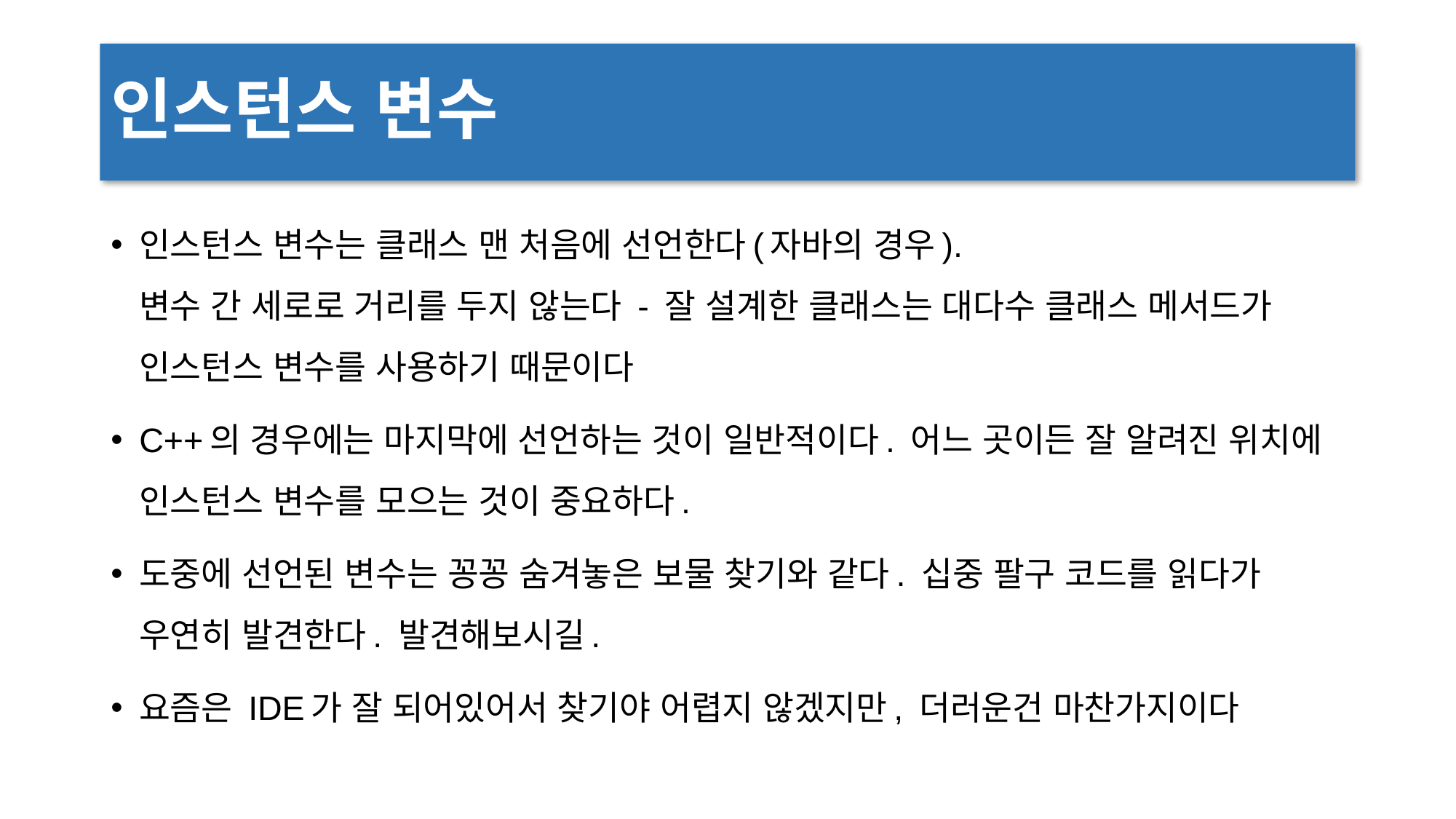

# 인스턴스 변수
인스턴스 변수는 클래스 맨 처음에 선언한다(자바의 경우).
변수 간 세로로 거리를 두지 않는다 - 잘 설계한 클래스는 대다수 클래스 메서드가 인스턴스 변수를 사용하기 때문이다
C++의 경우에는 마지막에 선언하는 것이 일반적이다. 어느 곳이든 잘 알려진 위치에 인스턴스 변수를 모으는 것이 중요하다.
도중에 선언된 변수는 꽁꽁 숨겨놓은 보물 찾기와 같다. 십중 팔구 코드를 읽다가 우연히 발견한다. 발견해보시길.
요즘은 IDE가 잘 되어있어서 찾기야 어렵지 않겠지만, 더러운건 마찬가지이다